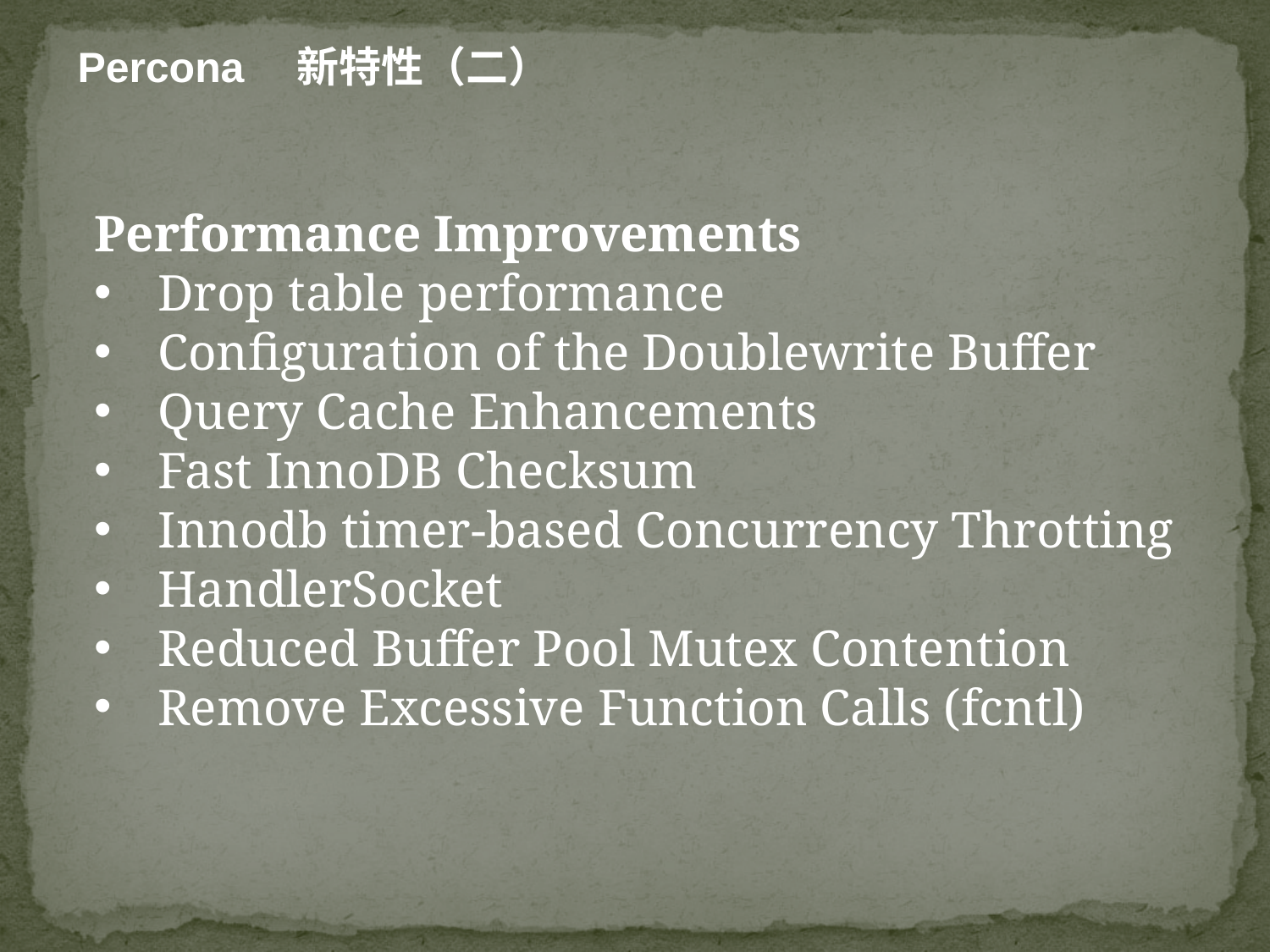

Percona　新特性（二）
Performance Improvements
Drop table performance
Configuration of the Doublewrite Buffer
Query Cache Enhancements
Fast InnoDB Checksum
Innodb timer-based Concurrency Throtting
HandlerSocket
Reduced Buffer Pool Mutex Contention
Remove Excessive Function Calls (fcntl)